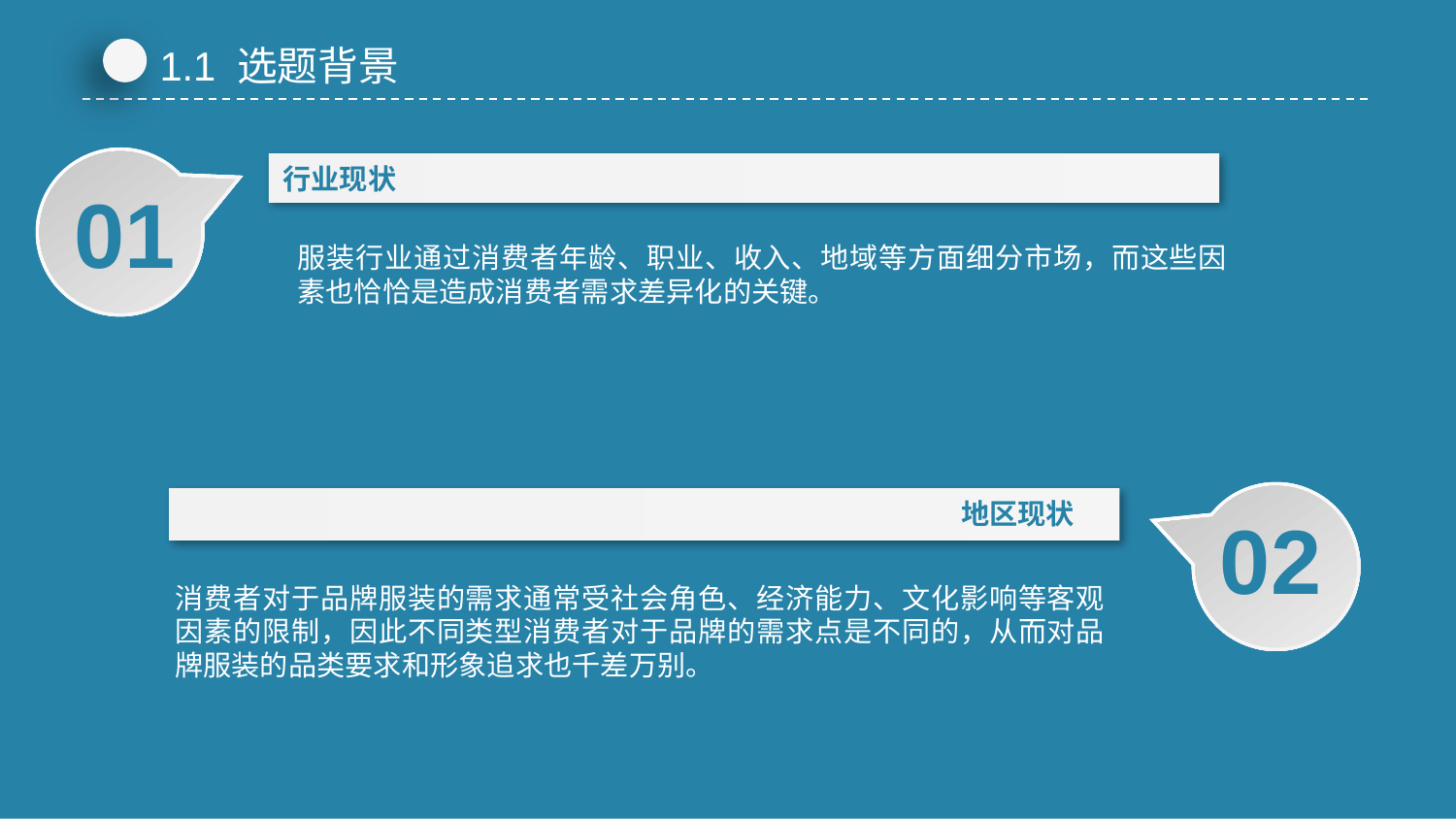

1.1 选题背景

行业现状
01
服装行业通过消费者年龄、职业、收入、地域等方面细分市场，而这些因素也恰恰是造成消费者需求差异化的关键。

地区现状
02
消费者对于品牌服装的需求通常受社会角色、经济能力、文化影响等客观因素的限制，因此不同类型消费者对于品牌的需求点是不同的，从而对品牌服装的品类要求和形象追求也千差万别。
延时符